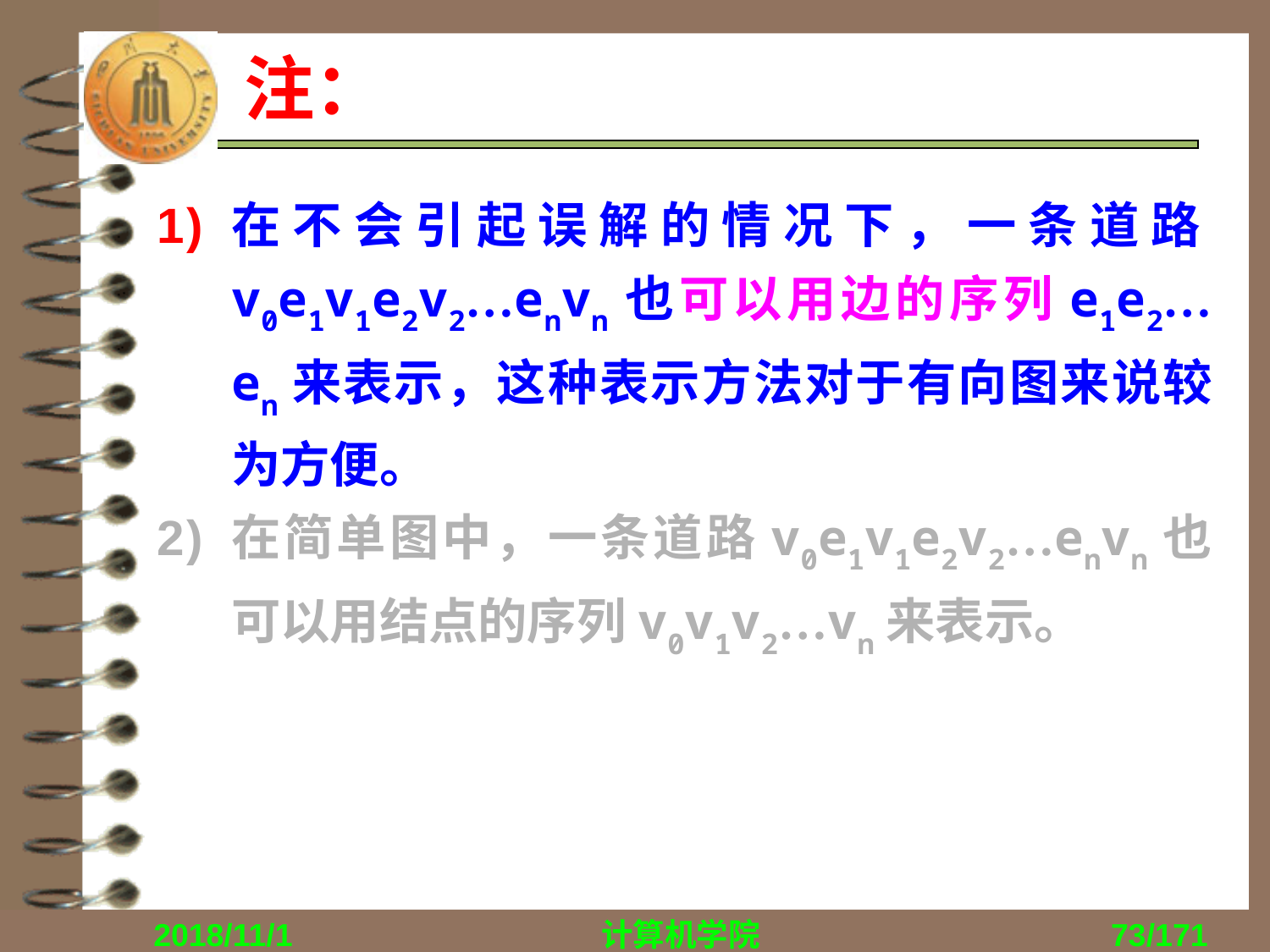

# 注：
在不会引起误解的情况下，一条道路v0e1v1e2v2…envn也可以用边的序列e1e2…en来表示，这种表示方法对于有向图来说较为方便。
在简单图中，一条道路v0e1v1e2v2…envn也可以用结点的序列v0v1v2…vn来表示。
2018/11/1
计算机学院
73/171